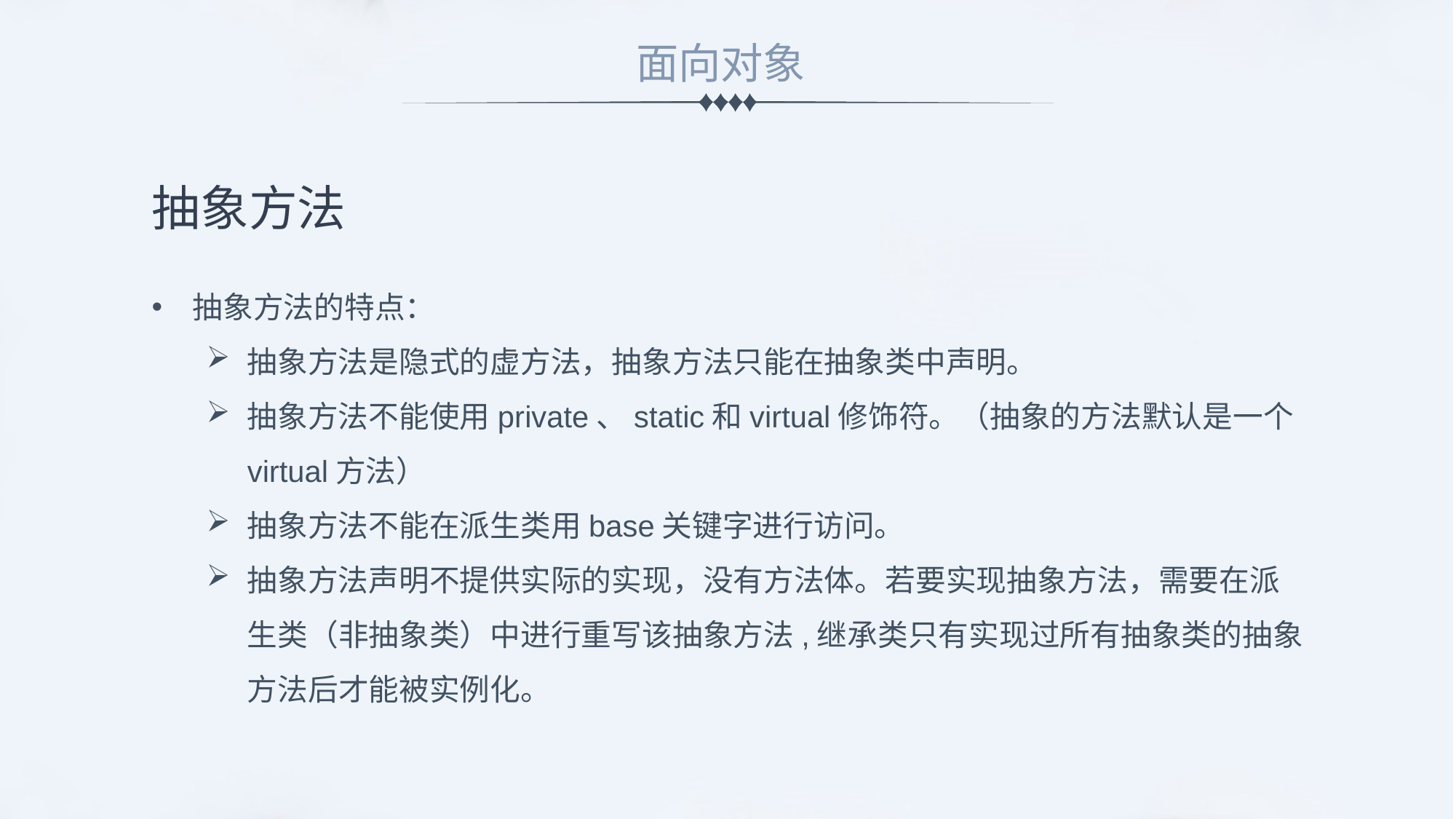

抽象方法
抽象方法的特点：
抽象方法是隐式的虚方法，抽象方法只能在抽象类中声明。
抽象方法不能使用private、static和virtual修饰符。（抽象的方法默认是一个virtual方法）
抽象方法不能在派生类用base关键字进行访问。
抽象方法声明不提供实际的实现，没有方法体。若要实现抽象方法，需要在派生类（非抽象类）中进行重写该抽象方法,继承类只有实现过所有抽象类的抽象方法后才能被实例化。